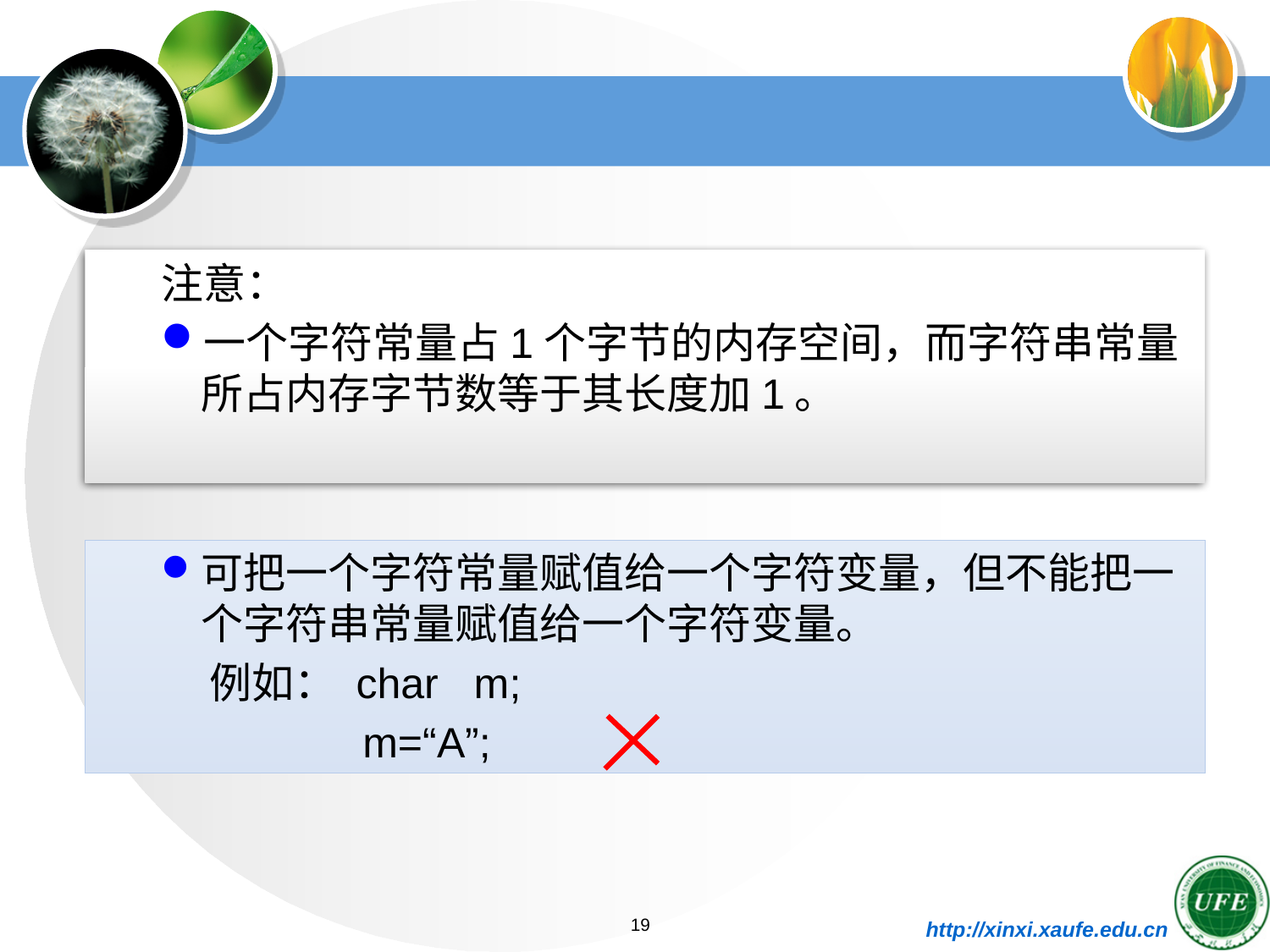

注意：
一个字符常量占1个字节的内存空间，而字符串常量所占内存字节数等于其长度加1。

可把一个字符常量赋值给一个字符变量，但不能把一个字符串常量赋值给一个字符变量。
    例如： char   m;
                 m=“A”;

19
http://xinxi.xaufe.edu.cn